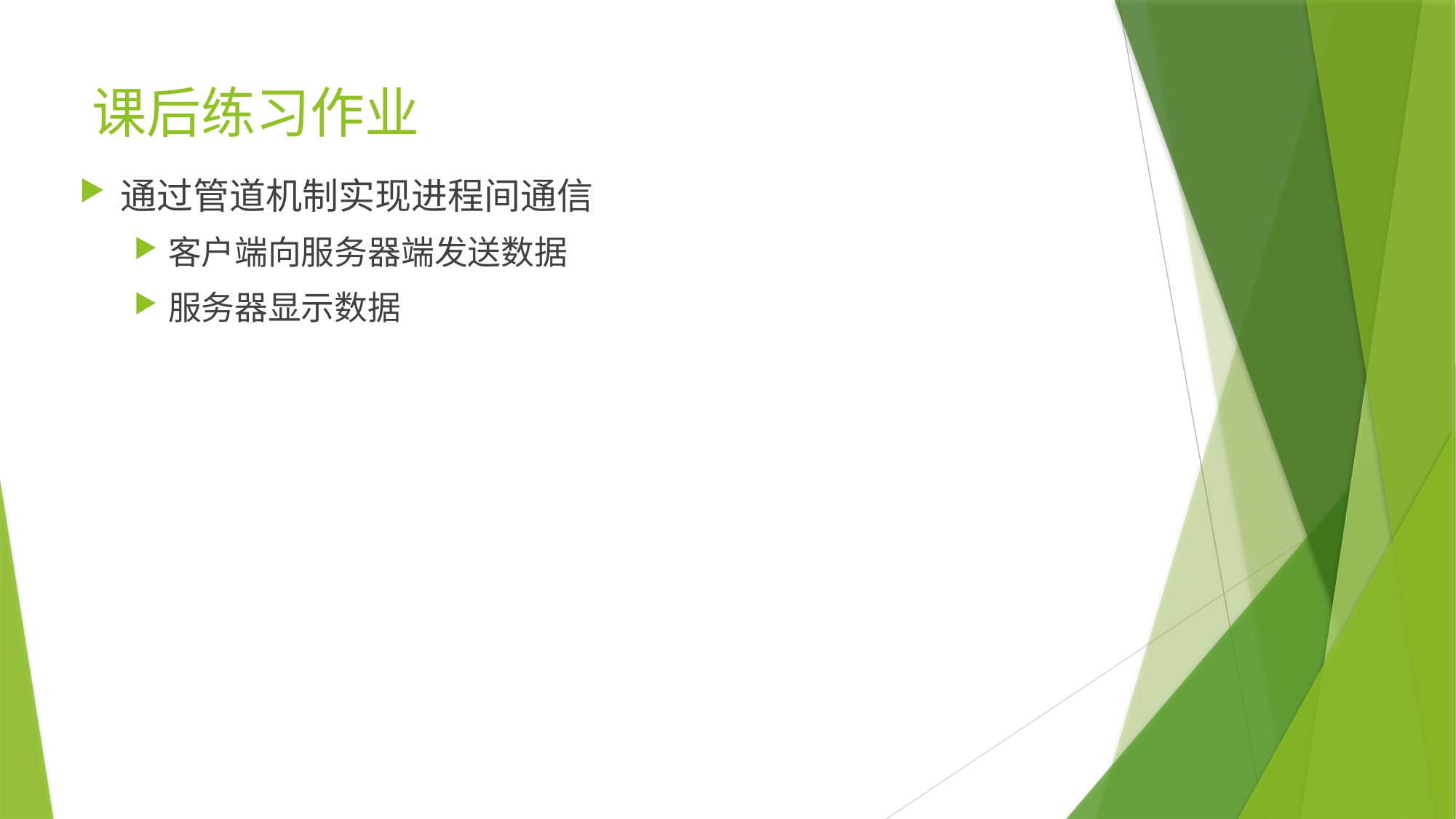

# 课后练习作业
通过管道机制实现进程间通信
客户端向服务器端发送数据
服务器显示数据